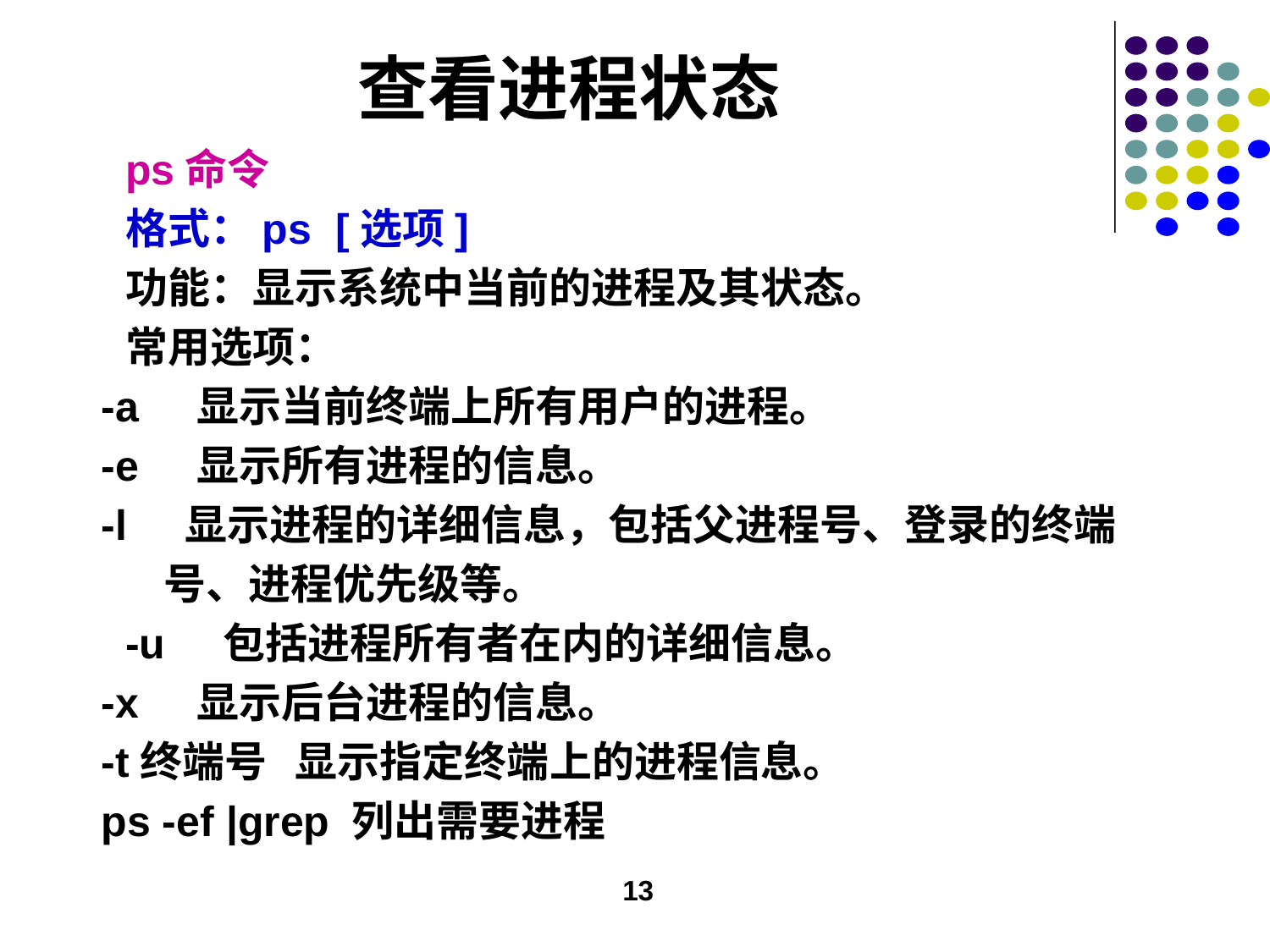

查看进程状态
	ps命令
	格式：ps  [选项]
	功能：显示系统中当前的进程及其状态。
	常用选项：
  -a    显示当前终端上所有用户的进程。
  -e    显示所有进程的信息。
  -l    显示进程的详细信息，包括父进程号、登录的终端
        号、进程优先级等。
	-u    包括进程所有者在内的详细信息。
  -x    显示后台进程的信息。
  -t终端号   显示指定终端上的进程信息。
  ps -ef |grep 列出需要进程

13